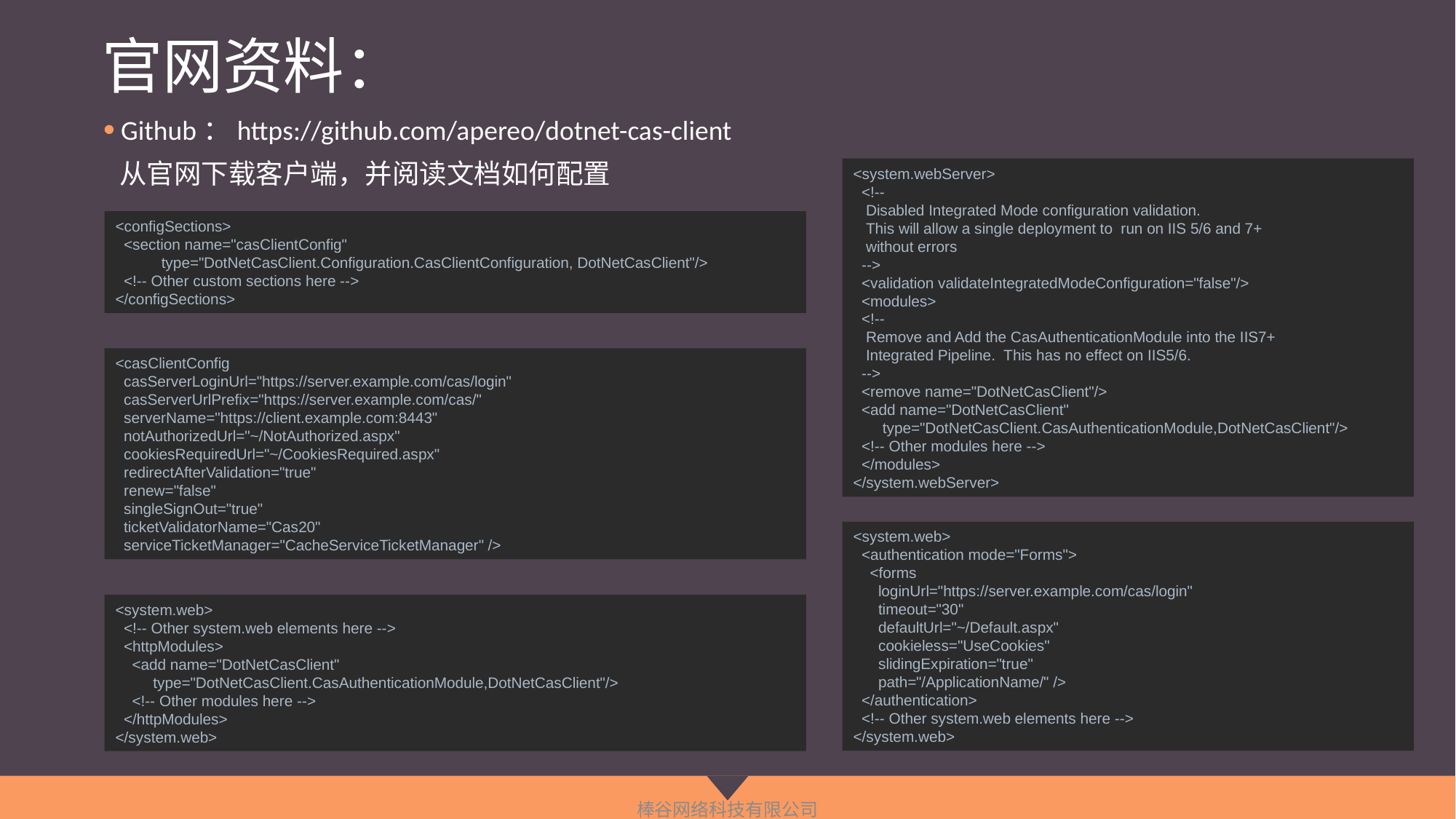

# 官网资料：
Github：https://github.com/apereo/dotnet-cas-client

从官网下载客户端，并阅读文档如何配置
<system.webServer>
  <!--
   Disabled Integrated Mode configuration validation.
   This will allow a single deployment to  run on IIS 5/6 and 7+
   without errors
  -->
  <validation validateIntegratedModeConfiguration="false"/>
  <modules>
  <!--
   Remove and Add the CasAuthenticationModule into the IIS7+
   Integrated Pipeline.  This has no effect on IIS5/6.
  -->
  <remove name="DotNetCasClient"/>
  <add name="DotNetCasClient"
       type="DotNetCasClient.CasAuthenticationModule,DotNetCasClient"/>
  <!-- Other modules here -->
  </modules>
</system.webServer>
<configSections>
  <section name="casClientConfig"
           type="DotNetCasClient.Configuration.CasClientConfiguration, DotNetCasClient"/>
  <!-- Other custom sections here -->
</configSections>
<casClientConfig
  casServerLoginUrl="https://server.example.com/cas/login"
  casServerUrlPrefix="https://server.example.com/cas/"
  serverName="https://client.example.com:8443"
  notAuthorizedUrl="~/NotAuthorized.aspx"
  cookiesRequiredUrl="~/CookiesRequired.aspx"
  redirectAfterValidation="true"
  renew="false"
  singleSignOut="true"
  ticketValidatorName="Cas20"
  serviceTicketManager="CacheServiceTicketManager" />
<system.web>
  <authentication mode="Forms">
    <forms
      loginUrl="https://server.example.com/cas/login"
      timeout="30"
      defaultUrl="~/Default.aspx"
      cookieless="UseCookies"
      slidingExpiration="true"
      path="/ApplicationName/" />
  </authentication>
  <!-- Other system.web elements here -->
</system.web>
<system.web>
  <!-- Other system.web elements here -->
  <httpModules>
    <add name="DotNetCasClient"
         type="DotNetCasClient.CasAuthenticationModule,DotNetCasClient"/>
    <!-- Other modules here -->
  </httpModules>
</system.web>
棒谷网络科技有限公司